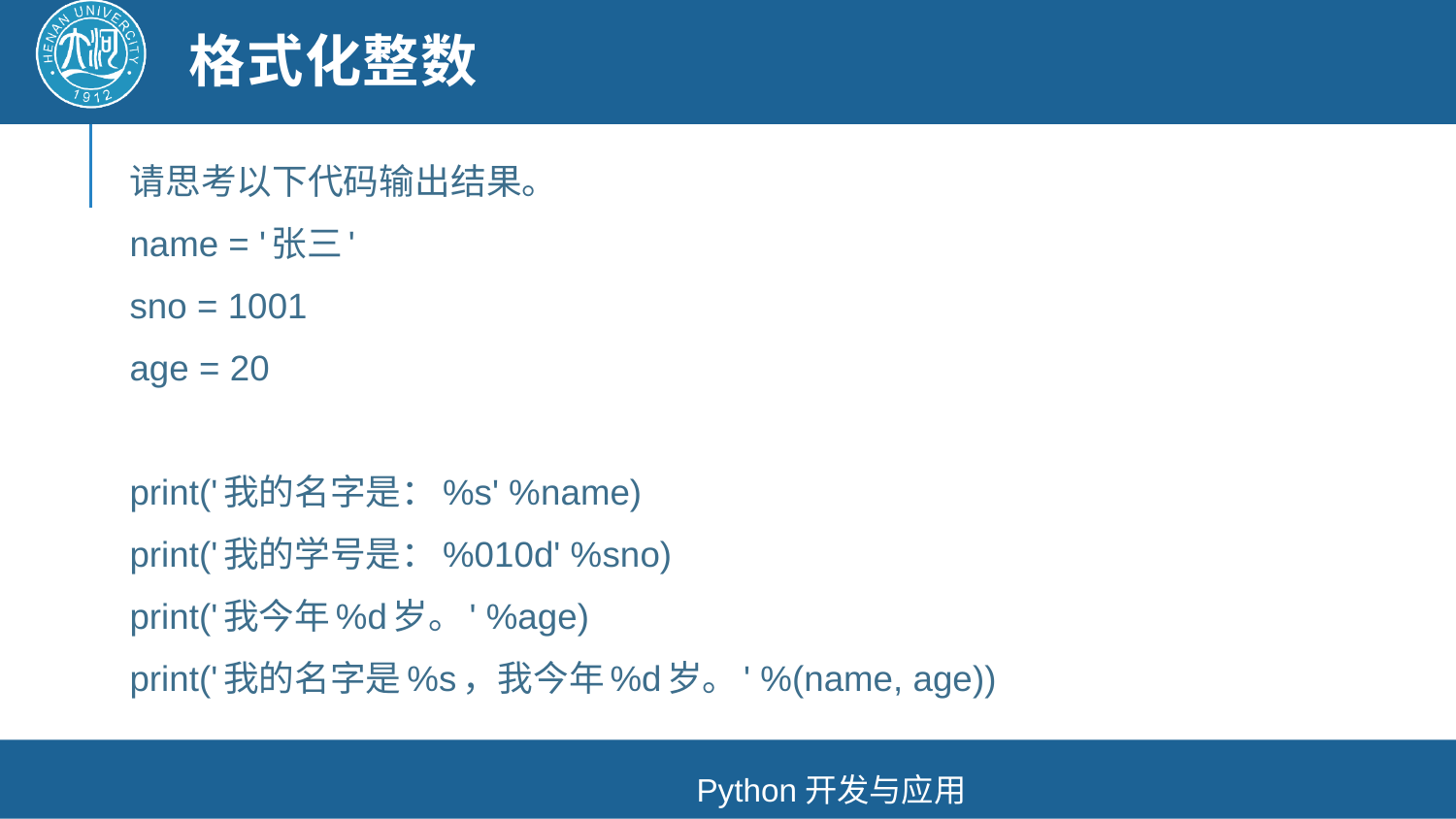

# 格式化整数
请思考以下代码输出结果。
name = '张三'
sno = 1001
age = 20

print('我的名字是：%s' %name)
print('我的学号是：%010d' %sno)
print('我今年%d岁。' %age)
print('我的名字是%s，我今年%d岁。' %(name, age))

Python开发与应用
30